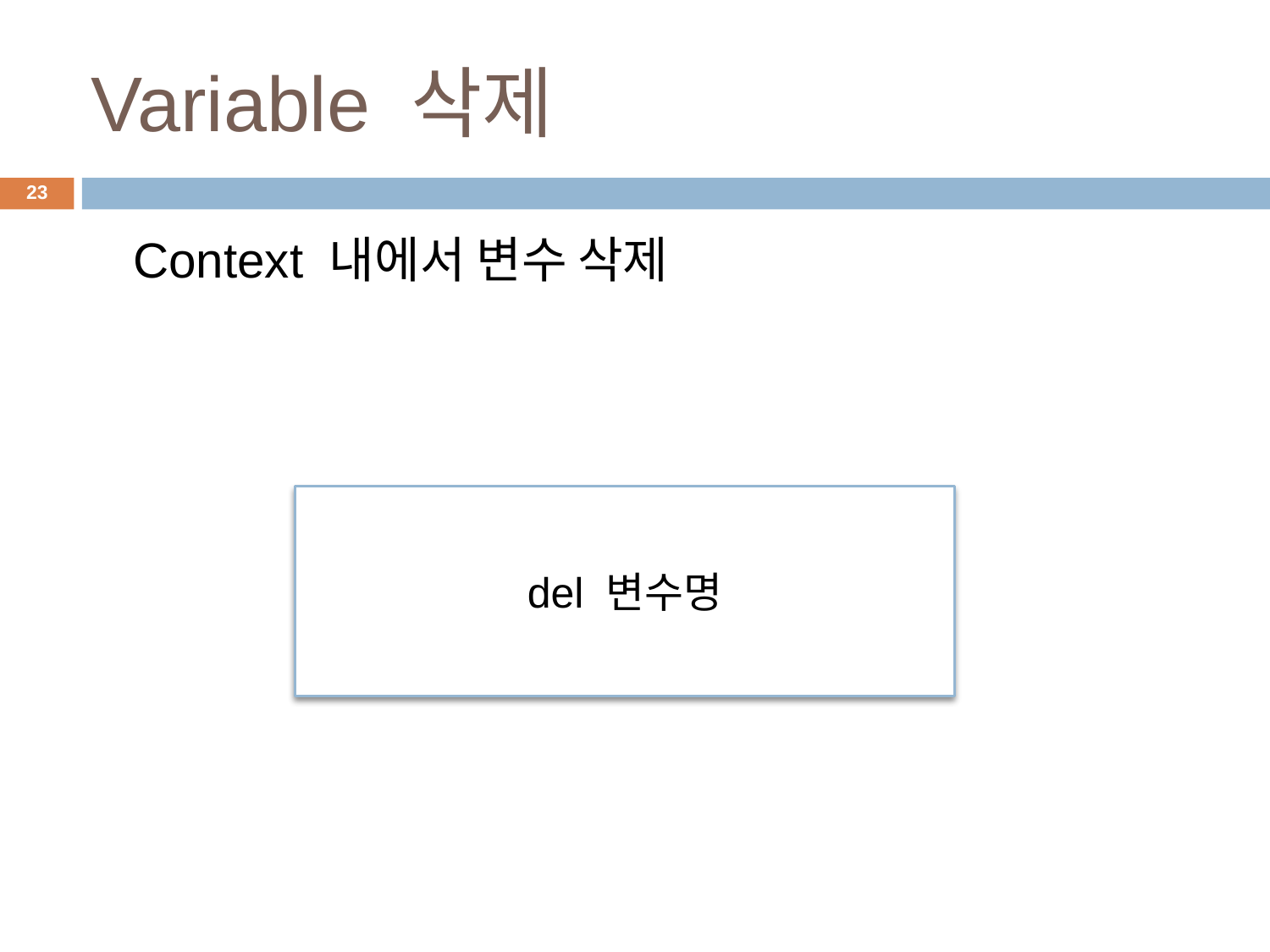

# Variable 삭제
23
Context 내에서 변수 삭제
del 변수명